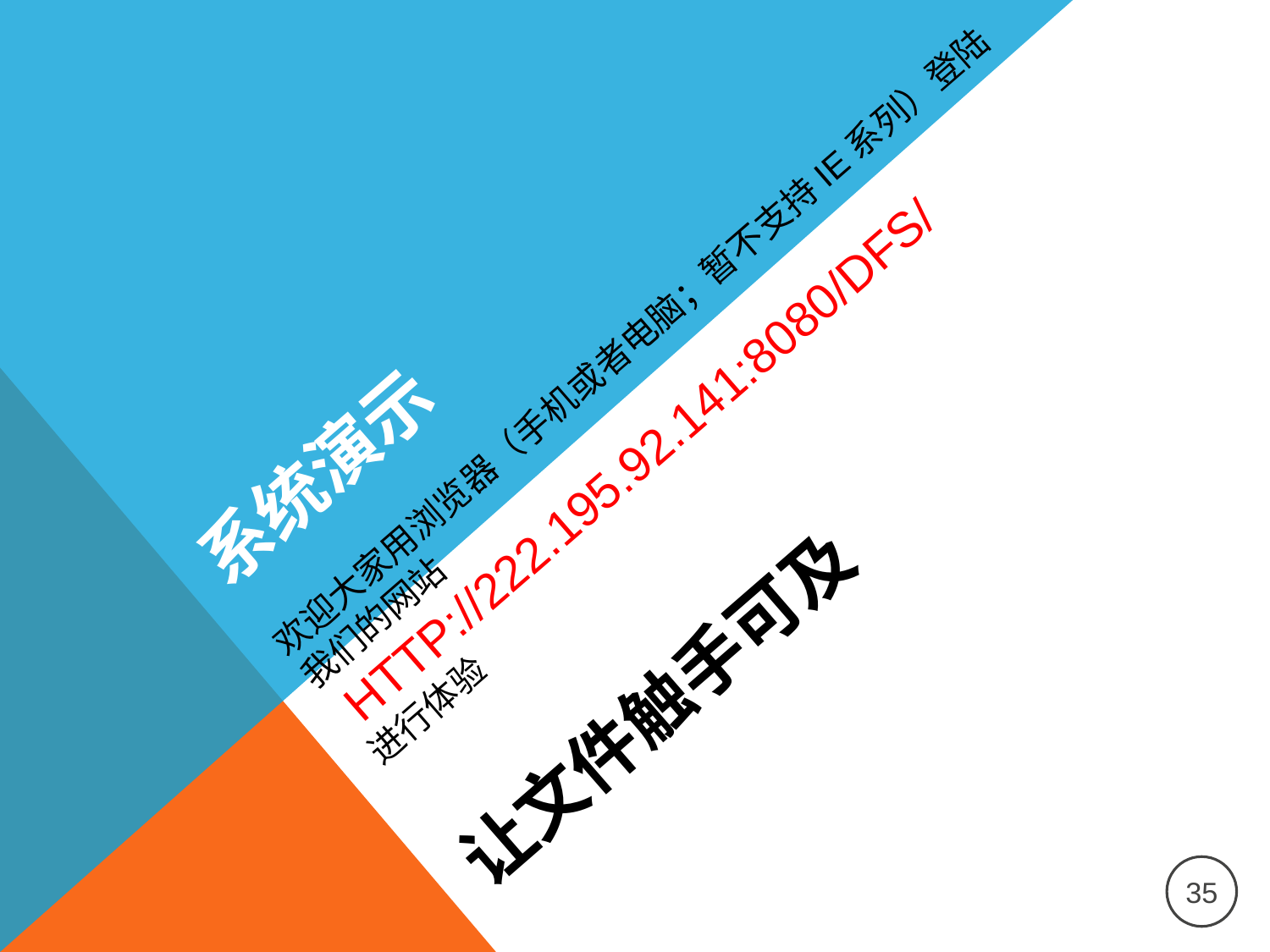

系统演示

欢迎大家用浏览器（手机或者电脑；暂不支持IE系列）登陆我们的网站
 http://222.195.92.141:8080/DFS/
进行体验

让文件触手可及
35